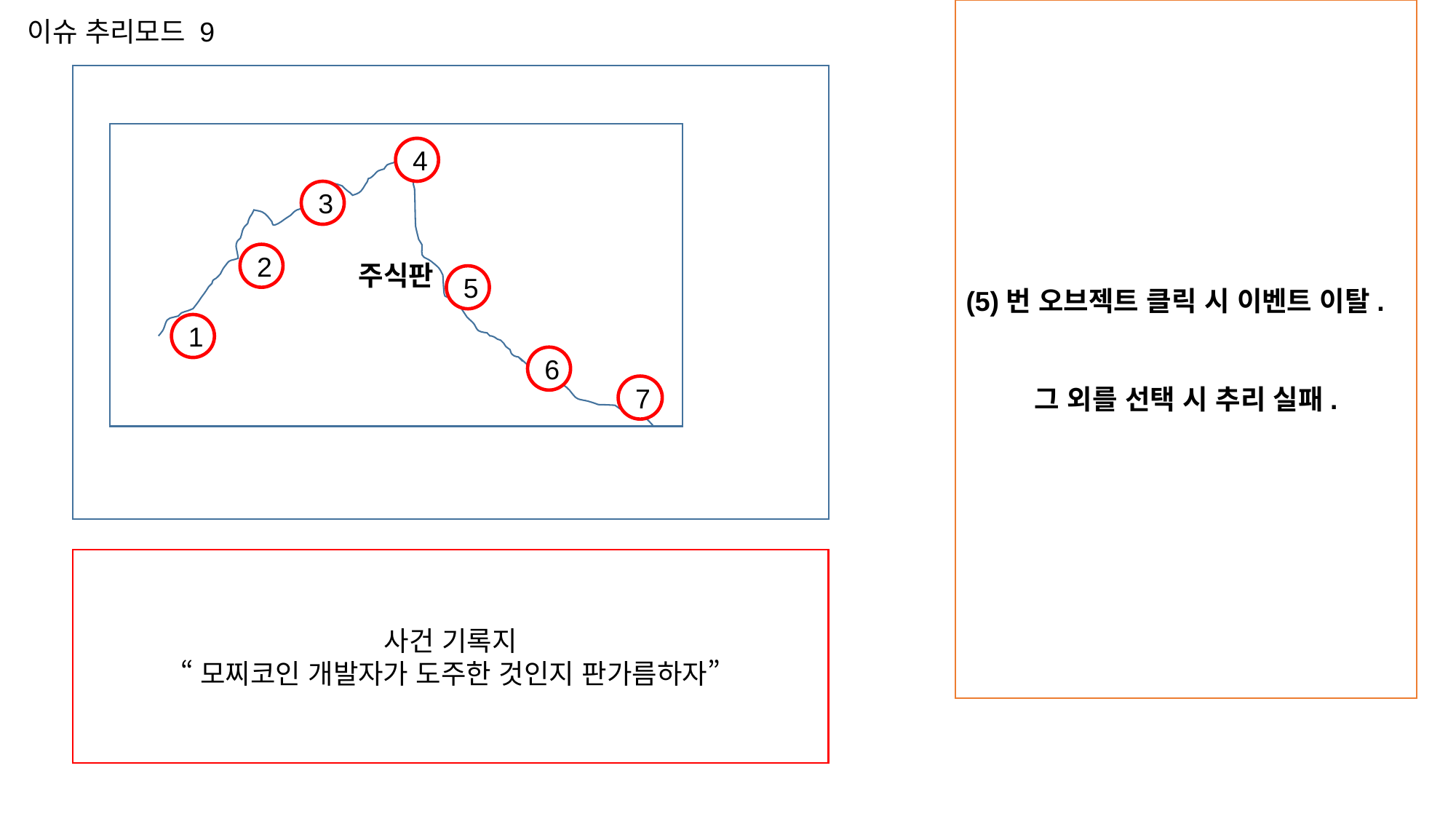

(5)번 오브젝트 클릭 시 이벤트 이탈.

그 외를 선택 시 추리 실패.
이슈 추리모드 9

주식판
4

3
2
5
1
6
7
사건 기록지
“모찌코인 개발자가 도주한 것인지 판가름하자”